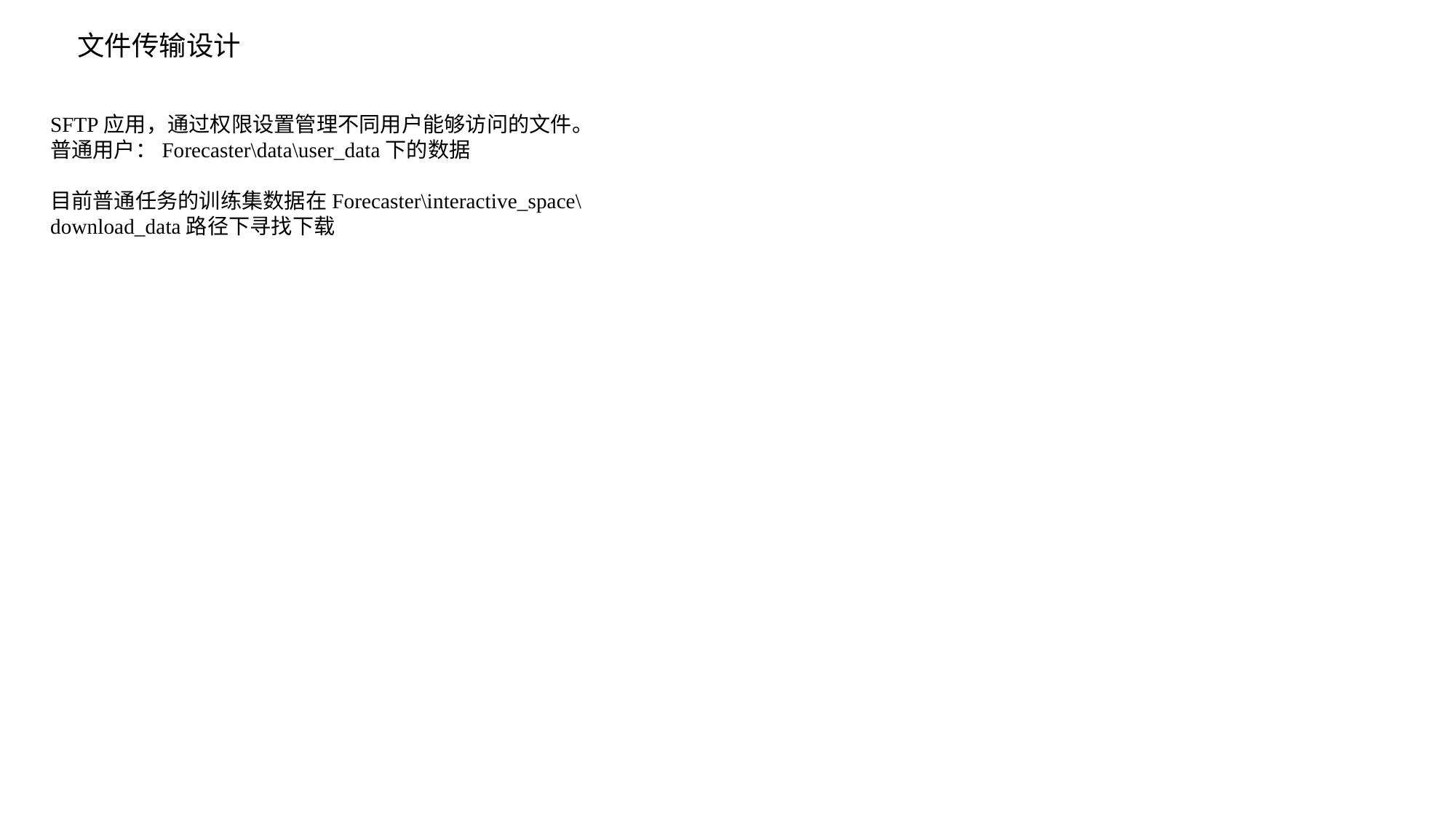

文件传输设计
SFTP应用，通过权限设置管理不同用户能够访问的文件。
普通用户：Forecaster\data\user_data下的数据

目前普通任务的训练集数据在Forecaster\interactive_space\download_data路径下寻找下载